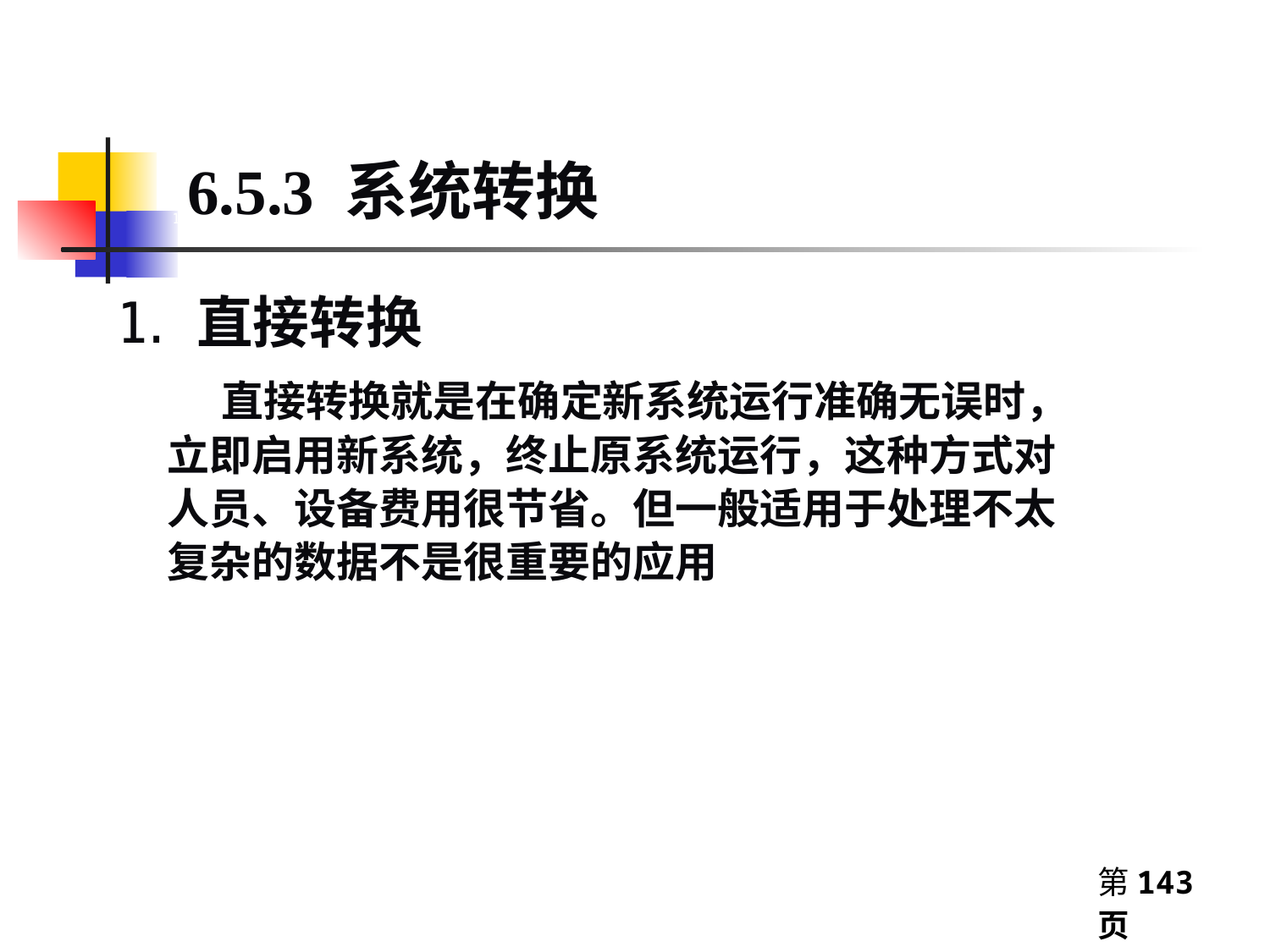

# 1.5.4MIS的结构
6.5.3 系统转换
1. 直接转换
      直接转换就是在确定新系统运行准确无误时，立即启用新系统，终止原系统运行，这种方式对人员、设备费用很节省。但一般适用于处理不太复杂的数据不是很重要的应用